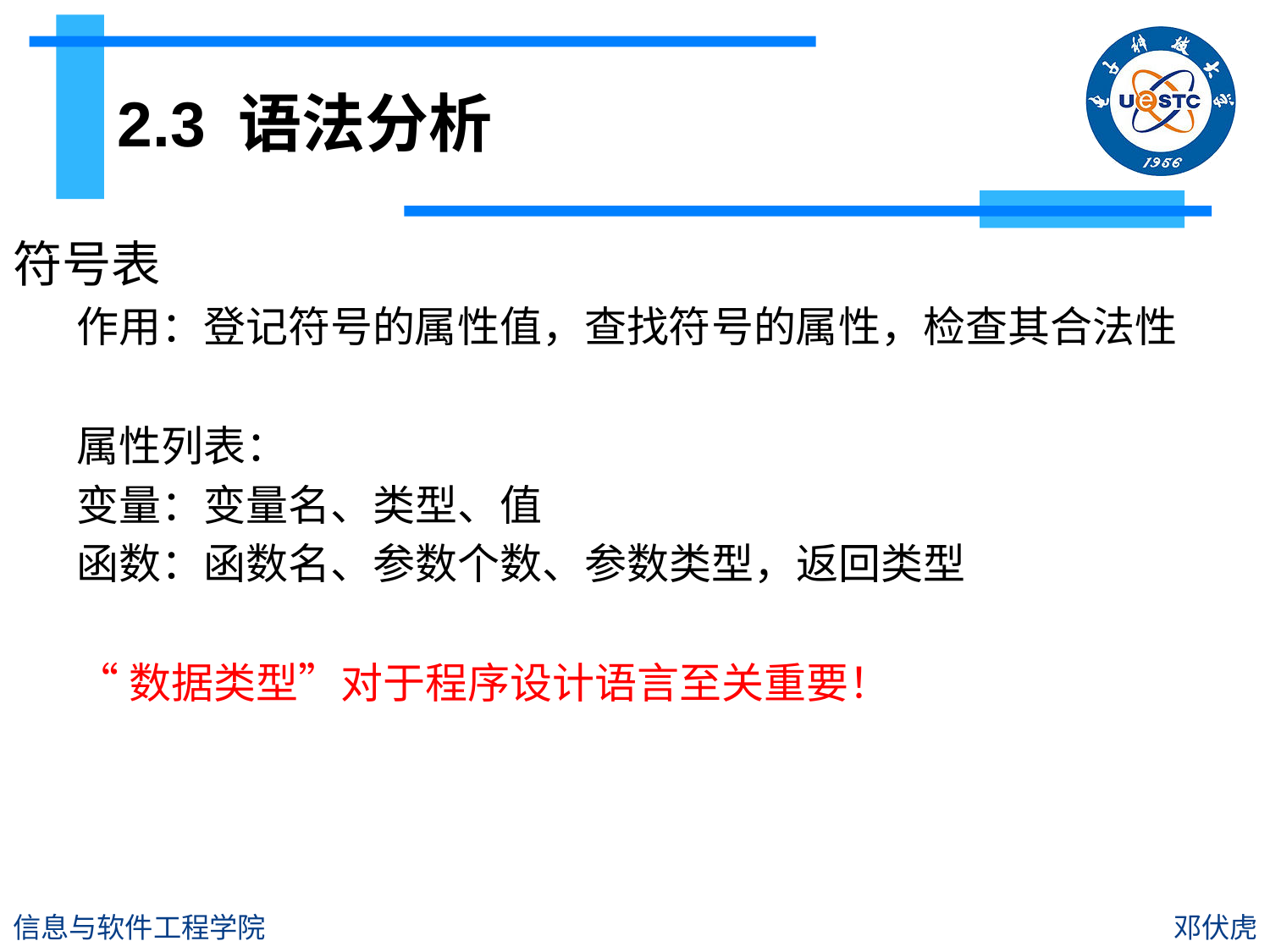

# 2.3 语法分析
符号表
作用：登记符号的属性值，查找符号的属性，检查其合法性

属性列表：
变量：变量名、类型、值
函数：函数名、参数个数、参数类型，返回类型

“数据类型”对于程序设计语言至关重要！

38
信息与软件工程学院
邓伏虎